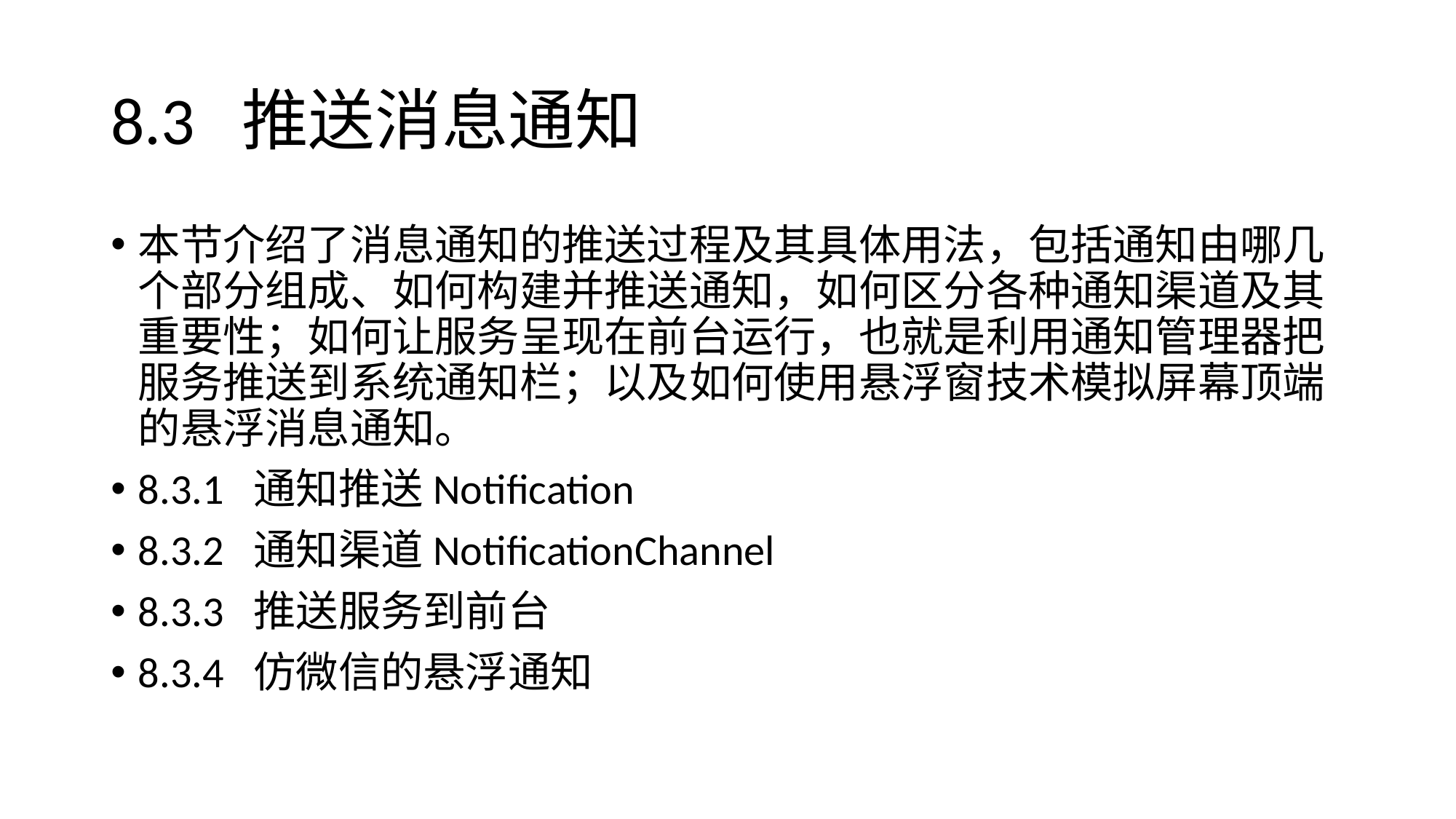

# 8.3  推送消息通知
本节介绍了消息通知的推送过程及其具体用法，包括通知由哪几个部分组成、如何构建并推送通知，如何区分各种通知渠道及其重要性；如何让服务呈现在前台运行，也就是利用通知管理器把服务推送到系统通知栏；以及如何使用悬浮窗技术模拟屏幕顶端的悬浮消息通知。
8.3.1  通知推送Notification
8.3.2  通知渠道NotificationChannel
8.3.3  推送服务到前台
8.3.4  仿微信的悬浮通知